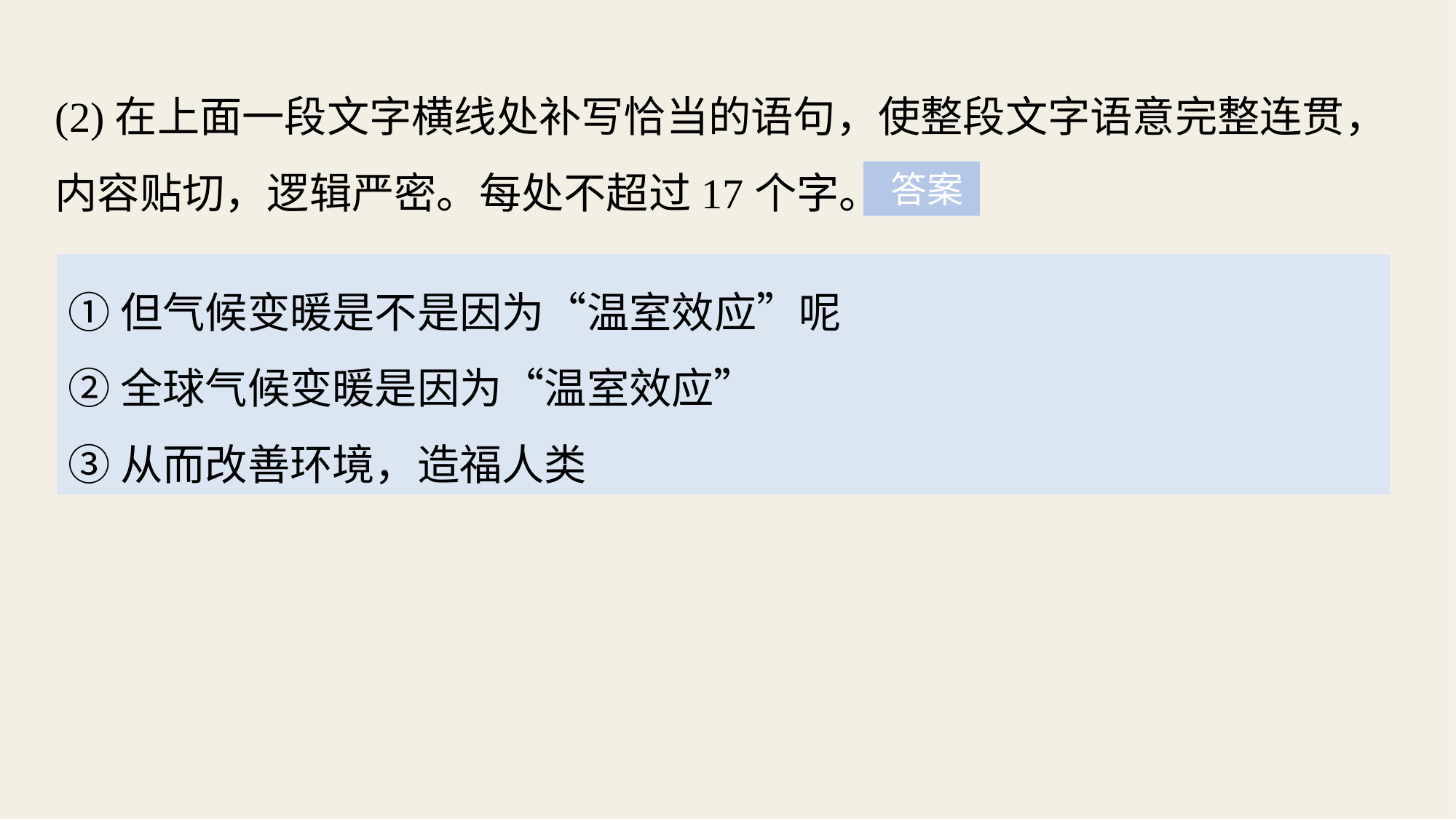

(2)在上面一段文字横线处补写恰当的语句，使整段文字语意完整连贯，内容贴切，逻辑严密。每处不超过17个字。
 答案
①但气候变暖是不是因为“温室效应”呢
②全球气候变暖是因为“温室效应”
③从而改善环境，造福人类